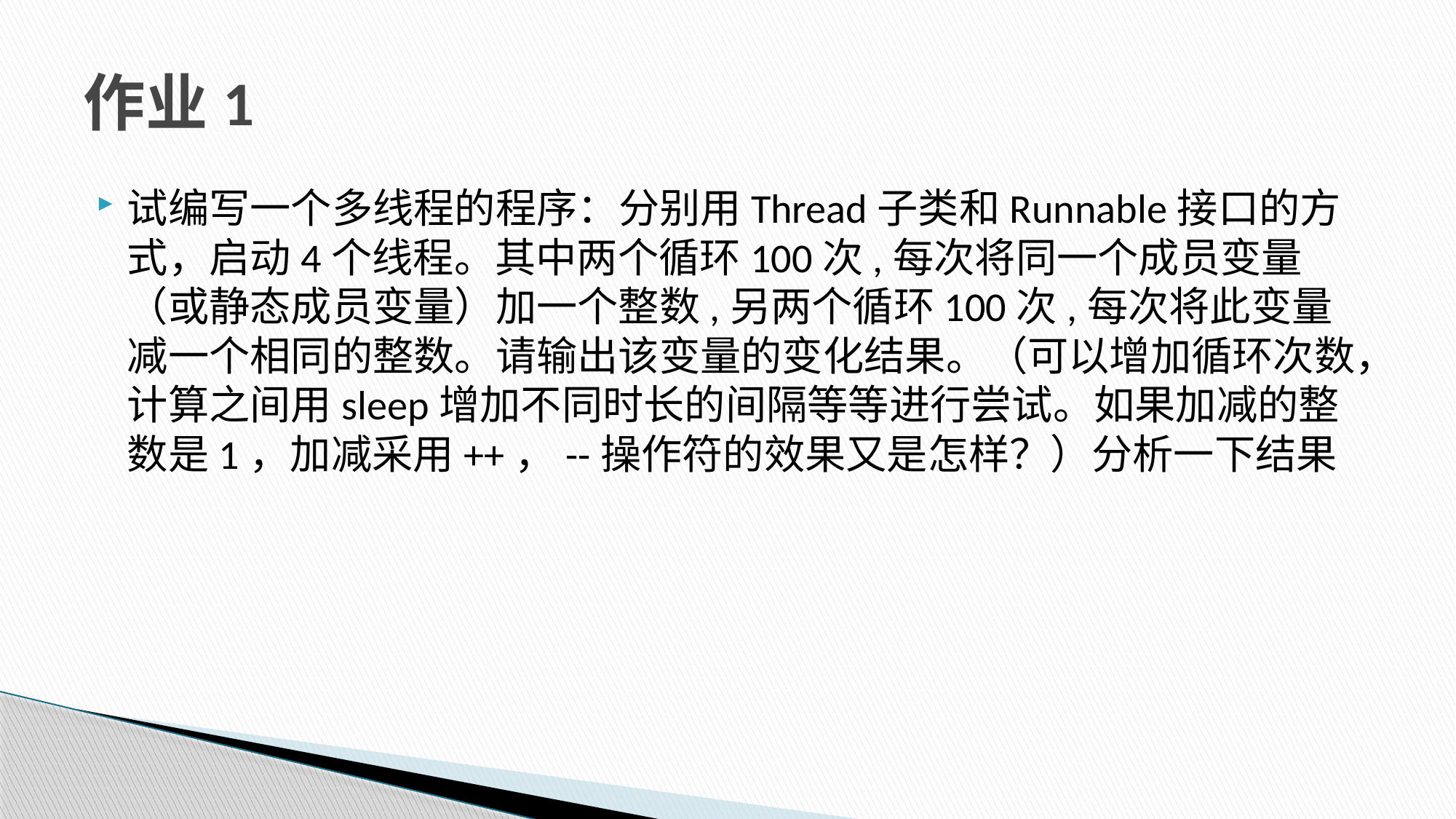

# 作业1
试编写一个多线程的程序：分别用Thread子类和Runnable接口的方式，启动4个线程。其中两个循环100次,每次将同一个成员变量（或静态成员变量）加一个整数,另两个循环100次,每次将此变量减一个相同的整数。请输出该变量的变化结果。（可以增加循环次数，计算之间用sleep增加不同时长的间隔等等进行尝试。如果加减的整数是1，加减采用++，--操作符的效果又是怎样？）分析一下结果